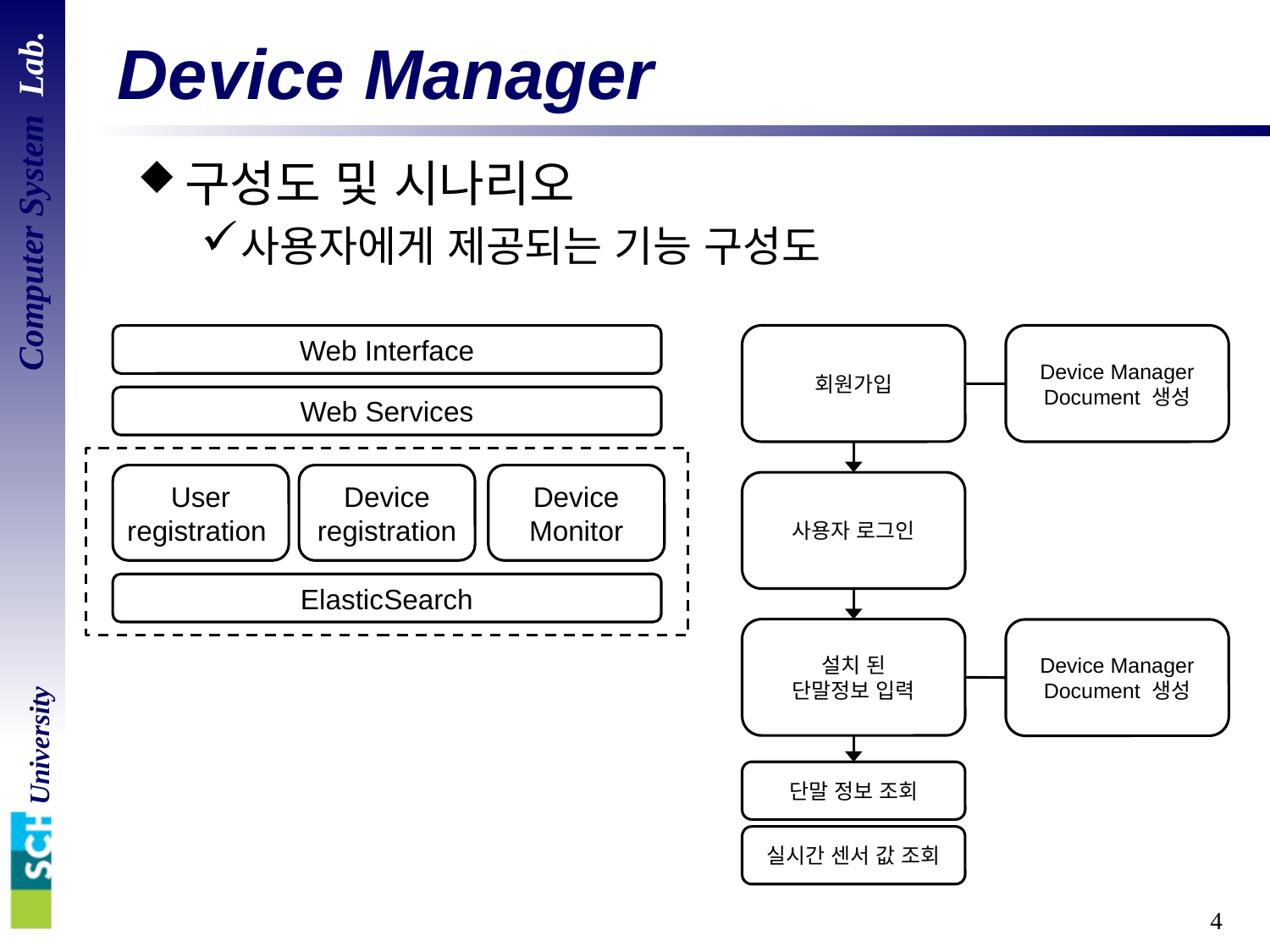

# Device Manager
구성도 및 시나리오
사용자에게 제공되는 기능 구성도
Web Interface
Web Services

User
registration
Device
registration
Device
Monitor
ElasticSearch
회원가입
Device Manager
Document 생성
사용자 로그인
설치 된
단말정보 입력
Device Manager
Document 생성
단말 정보 조회
실시간 센서 값 조회